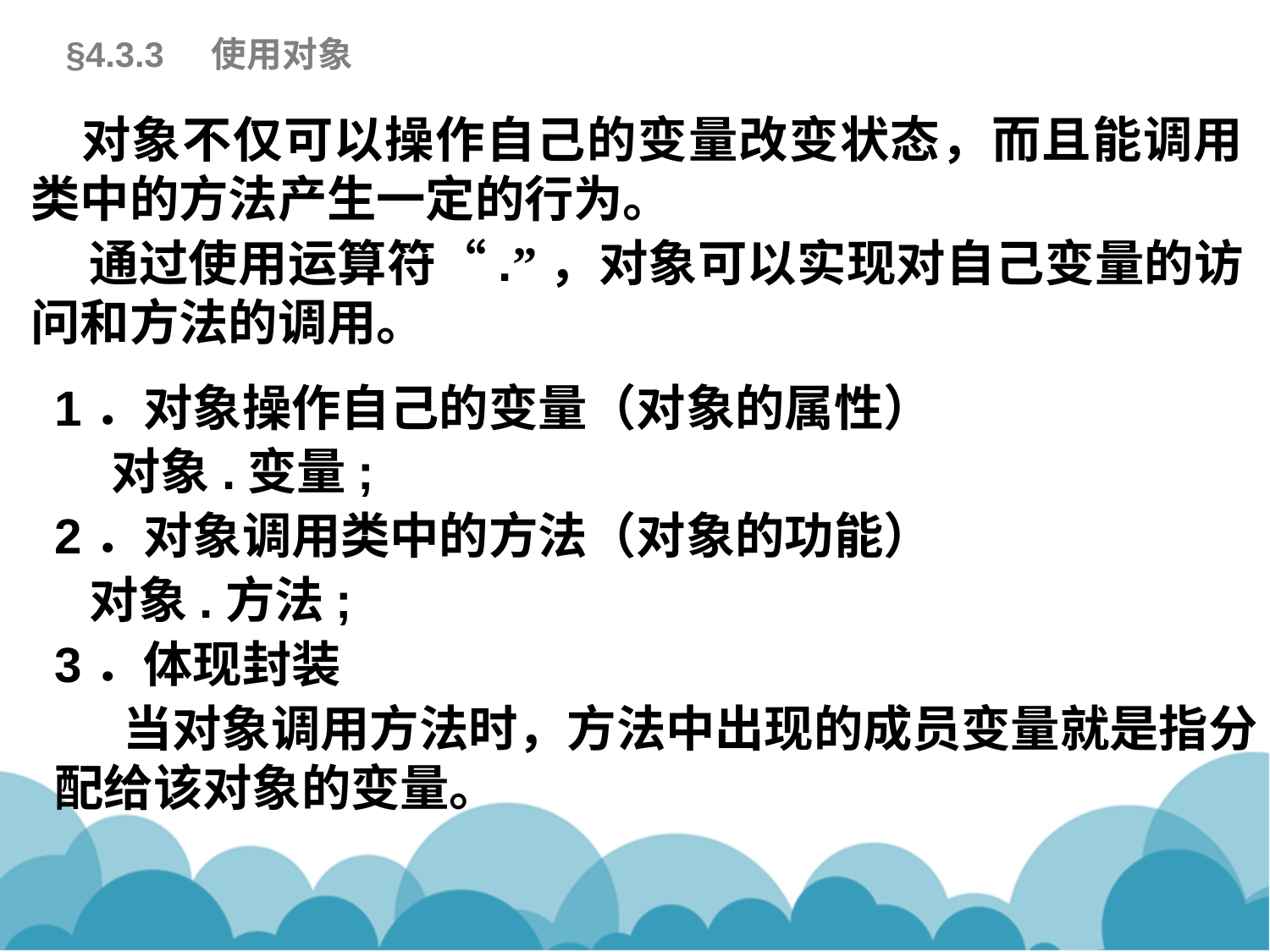

§4.3.3    使用对象
   对象不仅可以操作自己的变量改变状态，而且能调用类中的方法产生一定的行为。
    通过使用运算符“.”，对象可以实现对自己变量的访问和方法的调用。
1．对象操作自己的变量（对象的属性）
    对象.变量;
2．对象调用类中的方法（对象的功能）
  对象.方法;
3．体现封装
     当对象调用方法时，方法中出现的成员变量就是指分配给该对象的变量。

27